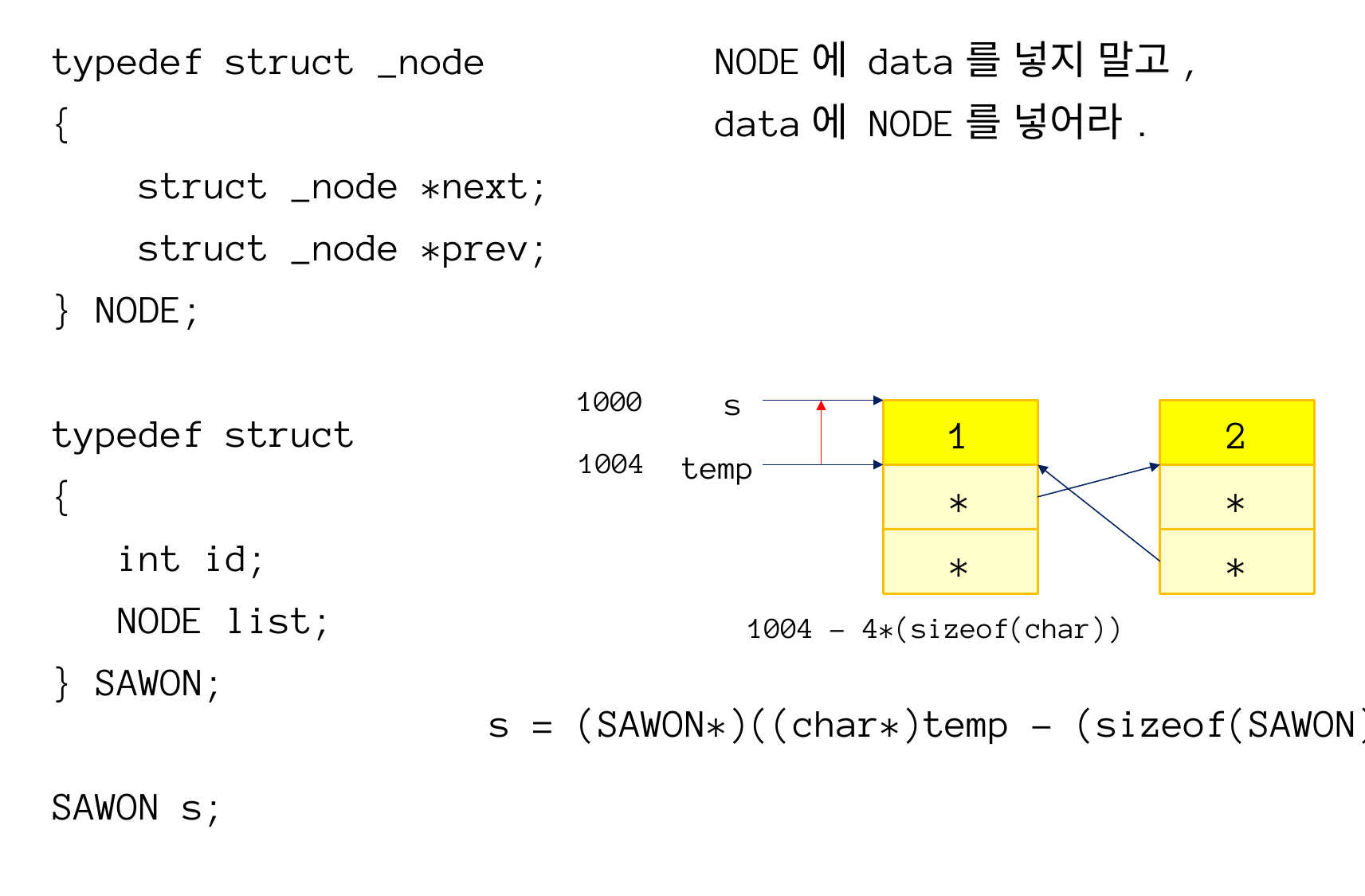

typedef struct _node
{
    struct _node *next;
    struct _node *prev;
} NODE;

typedef struct
{
   int id;
   NODE list;
} SAWON;

SAWON s;
NODE에 data를 넣지 말고,
data에 NODE를 넣어라.
1000
s
1
2
1004
temp
*
*
*
*
1004 - 4*(sizeof(char))
s = (SAWON*)((char*)temp - (sizeof(SAWON)-sizeof(NODE)));